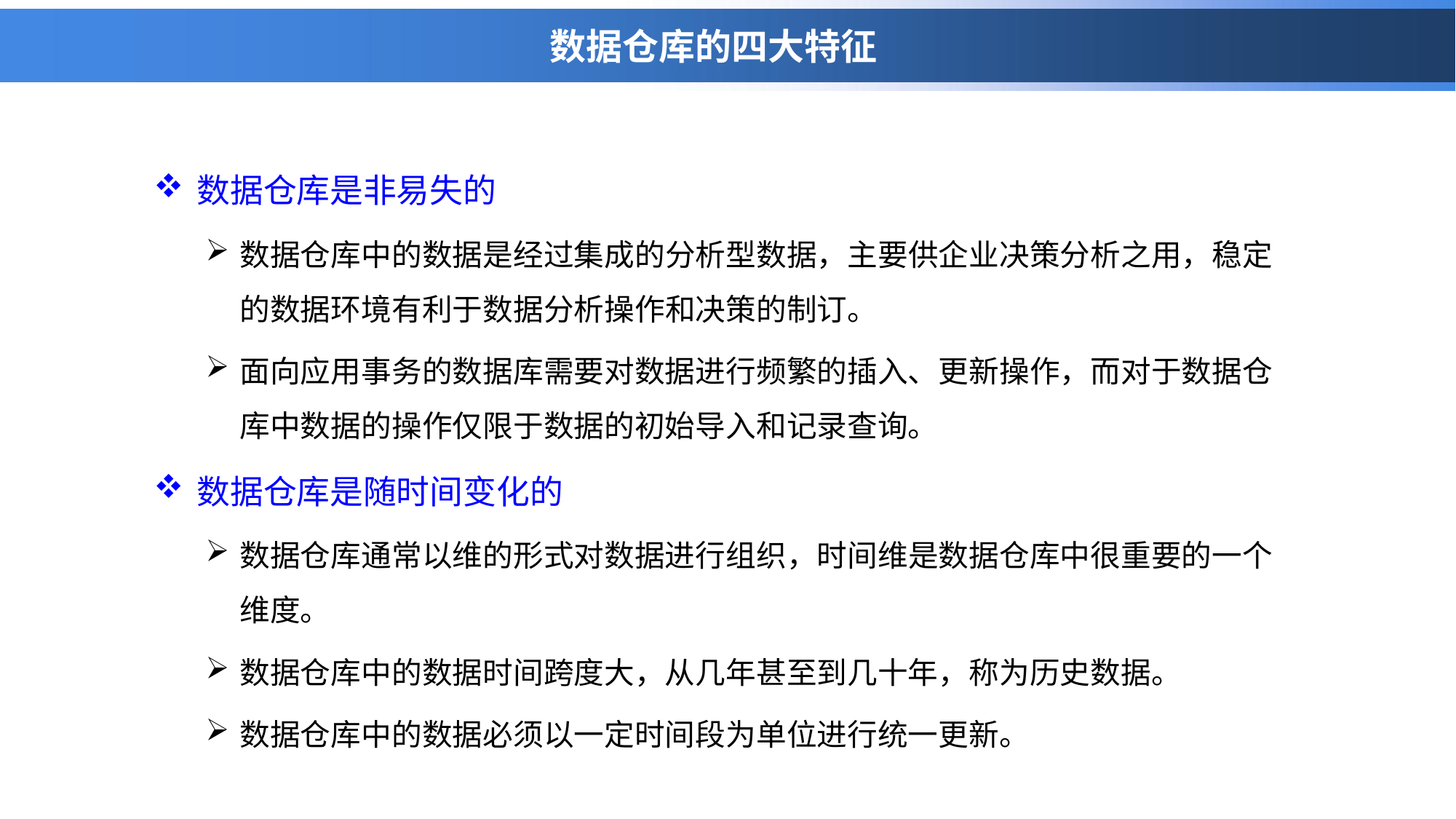

# 数据仓库的四大特征
数据仓库是非易失的
数据仓库中的数据是经过集成的分析型数据，主要供企业决策分析之用，稳定的数据环境有利于数据分析操作和决策的制订。
面向应用事务的数据库需要对数据进行频繁的插入、更新操作，而对于数据仓库中数据的操作仅限于数据的初始导入和记录查询。
数据仓库是随时间变化的
数据仓库通常以维的形式对数据进行组织，时间维是数据仓库中很重要的一个维度。
数据仓库中的数据时间跨度大，从几年甚至到几十年，称为历史数据。
数据仓库中的数据必须以一定时间段为单位进行统一更新。